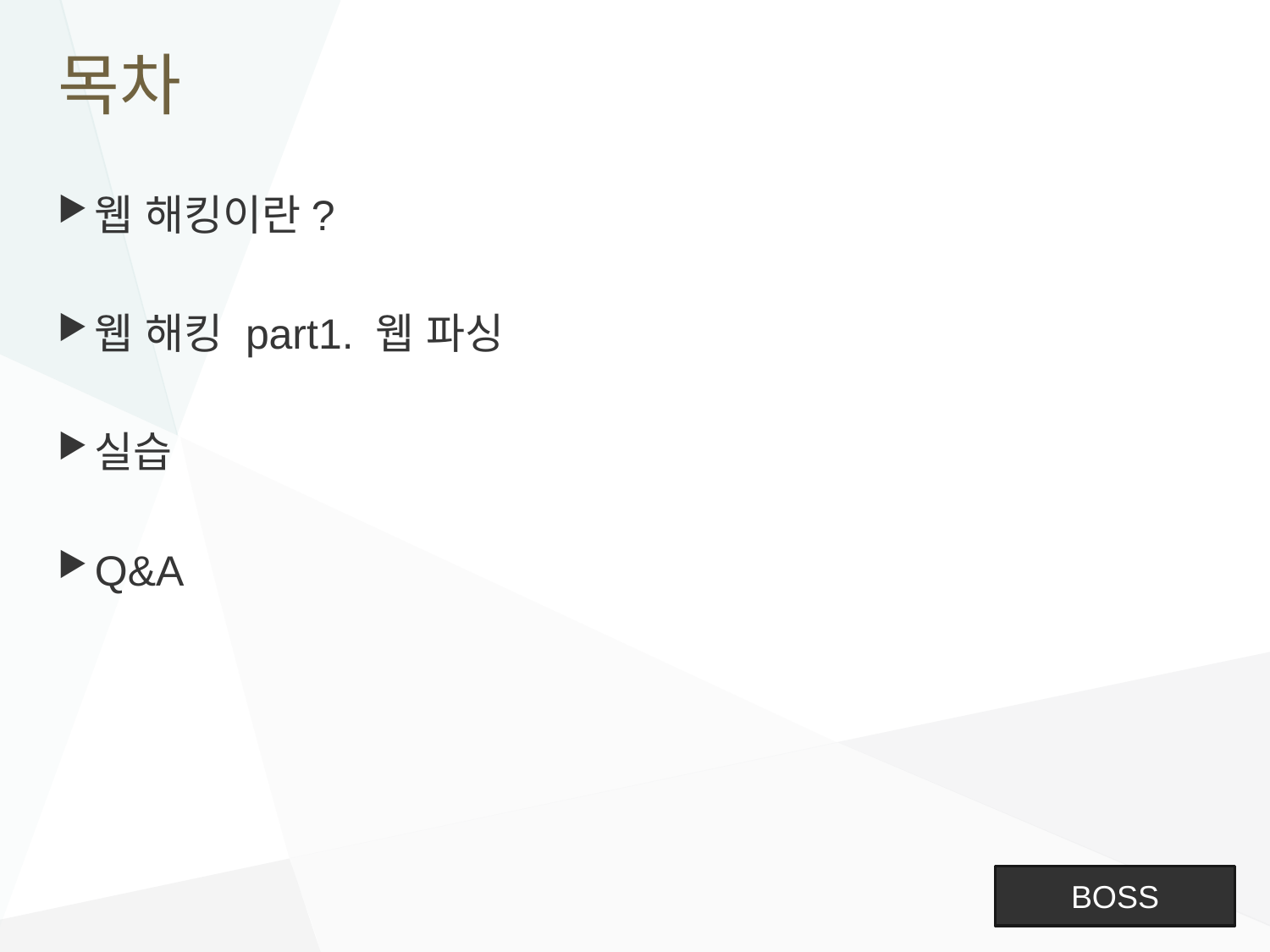

# 목차
웹 해킹이란?

웹 해킹 part1. 웹 파싱

실습

Q&A
BOSS